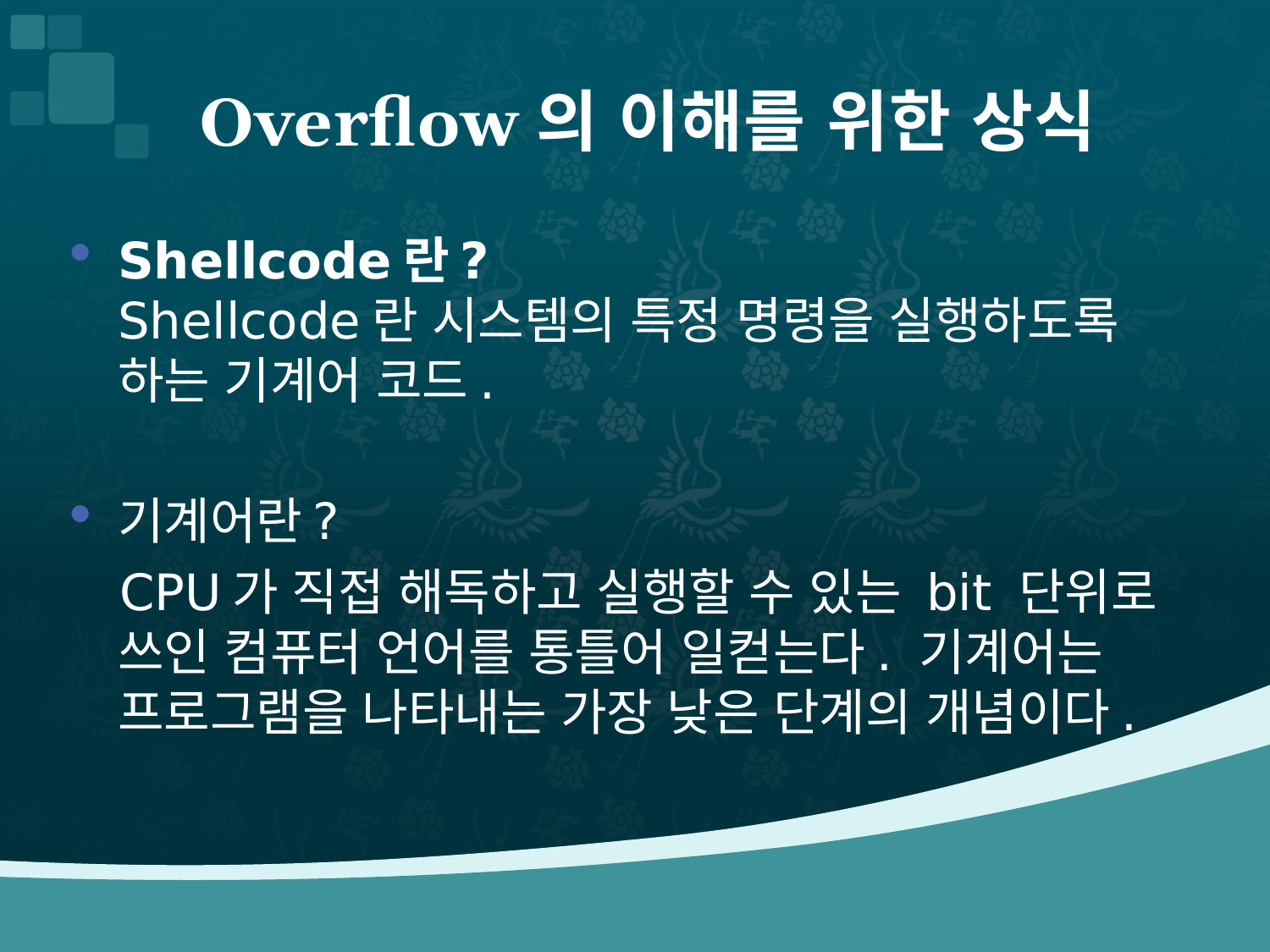

# Overflow의 이해를 위한 상식
Shellcode란?
Shellcode란 시스템의 특정 명령을 실행하도록 하는 기계어 코드.

기계어란?
   CPU가 직접 해독하고 실행할 수 있는 bit 단위로 쓰인 컴퓨터 언어를 통틀어 일컫는다. 기계어는 프로그램을 나타내는 가장 낮은 단계의 개념이다.